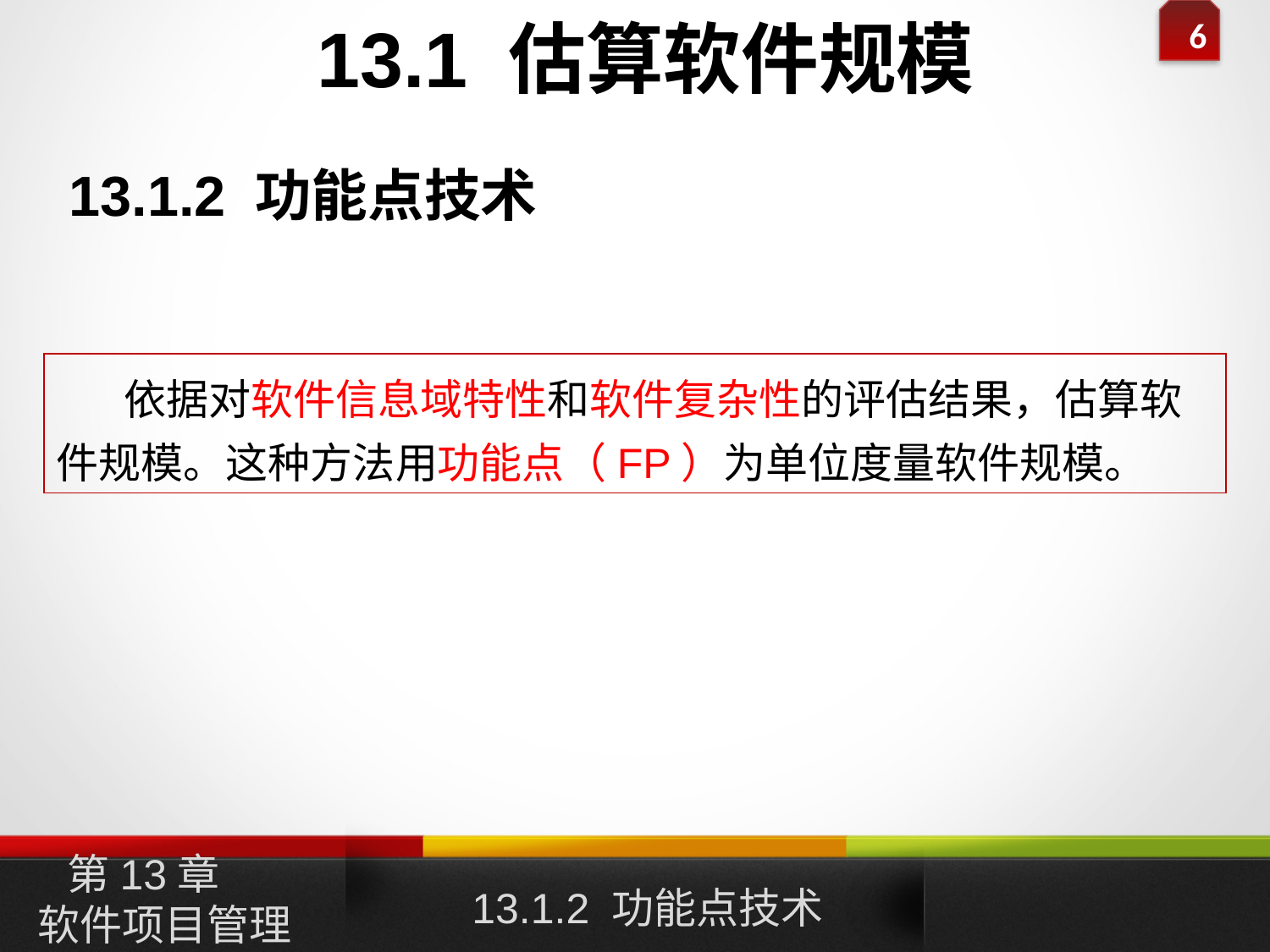

13.1 估算软件规模
 13.1.2 功能点技术
      依据对软件信息域特性和软件复杂性的评估结果，估算软件规模。这种方法用功能点（FP）为单位度量软件规模。
第13章
软件项目管理
13.1.2 功能点技术